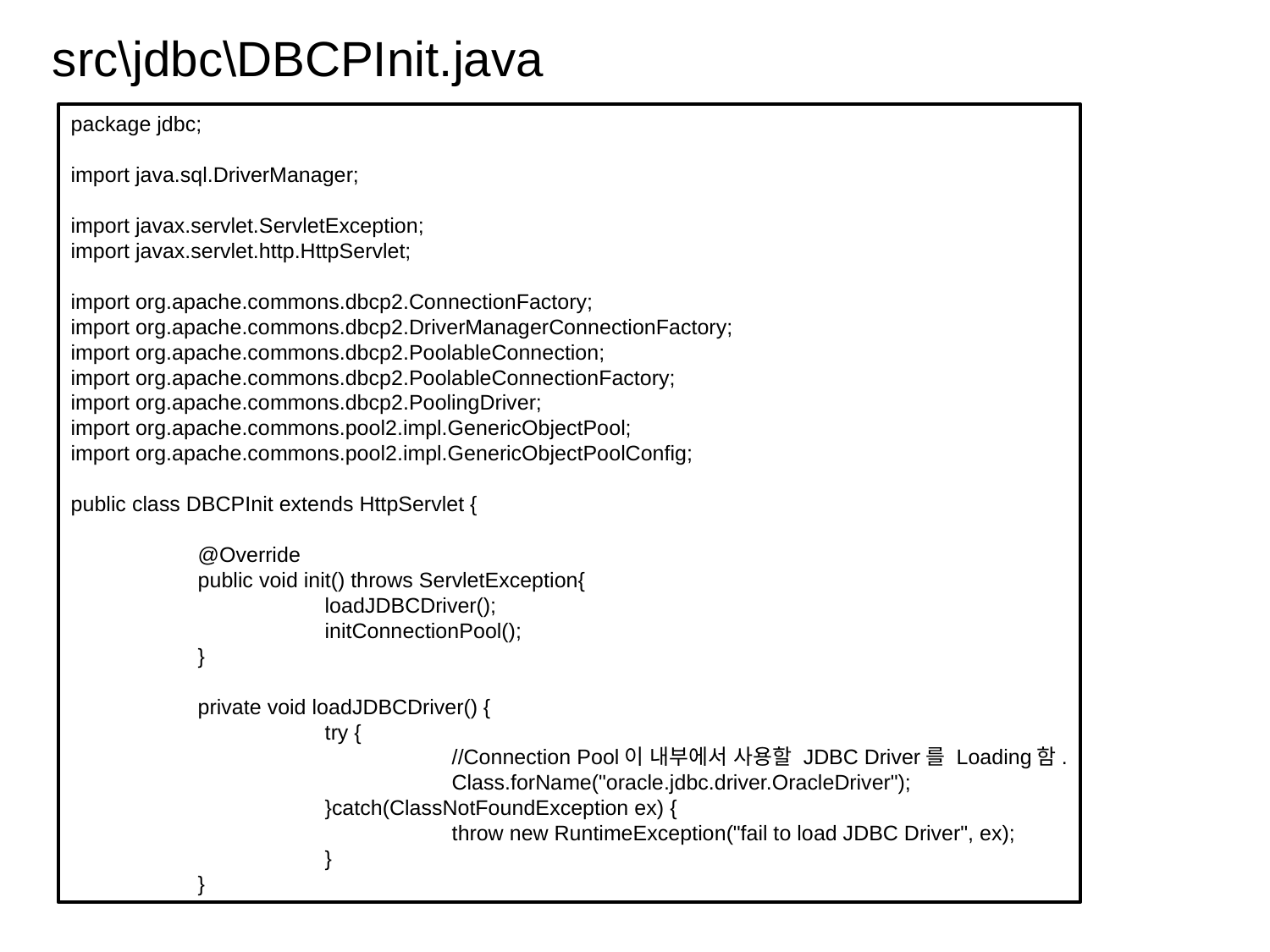

# src\jdbc\DBCPInit.java
package jdbc;

import java.sql.DriverManager;

import javax.servlet.ServletException;
import javax.servlet.http.HttpServlet;

import org.apache.commons.dbcp2.ConnectionFactory;
import org.apache.commons.dbcp2.DriverManagerConnectionFactory;
import org.apache.commons.dbcp2.PoolableConnection;
import org.apache.commons.dbcp2.PoolableConnectionFactory;
import org.apache.commons.dbcp2.PoolingDriver;
import org.apache.commons.pool2.impl.GenericObjectPool;
import org.apache.commons.pool2.impl.GenericObjectPoolConfig;

public class DBCPInit extends HttpServlet {

	@Override
	public void init() throws ServletException{
		loadJDBCDriver();
		initConnectionPool();
	}

	private void loadJDBCDriver() {
		try {
			//Connection Pool이 내부에서 사용할 JDBC Driver를 Loading함.
			Class.forName("oracle.jdbc.driver.OracleDriver");
		}catch(ClassNotFoundException ex) {
			throw new RuntimeException("fail to load JDBC Driver", ex);
		}
	}